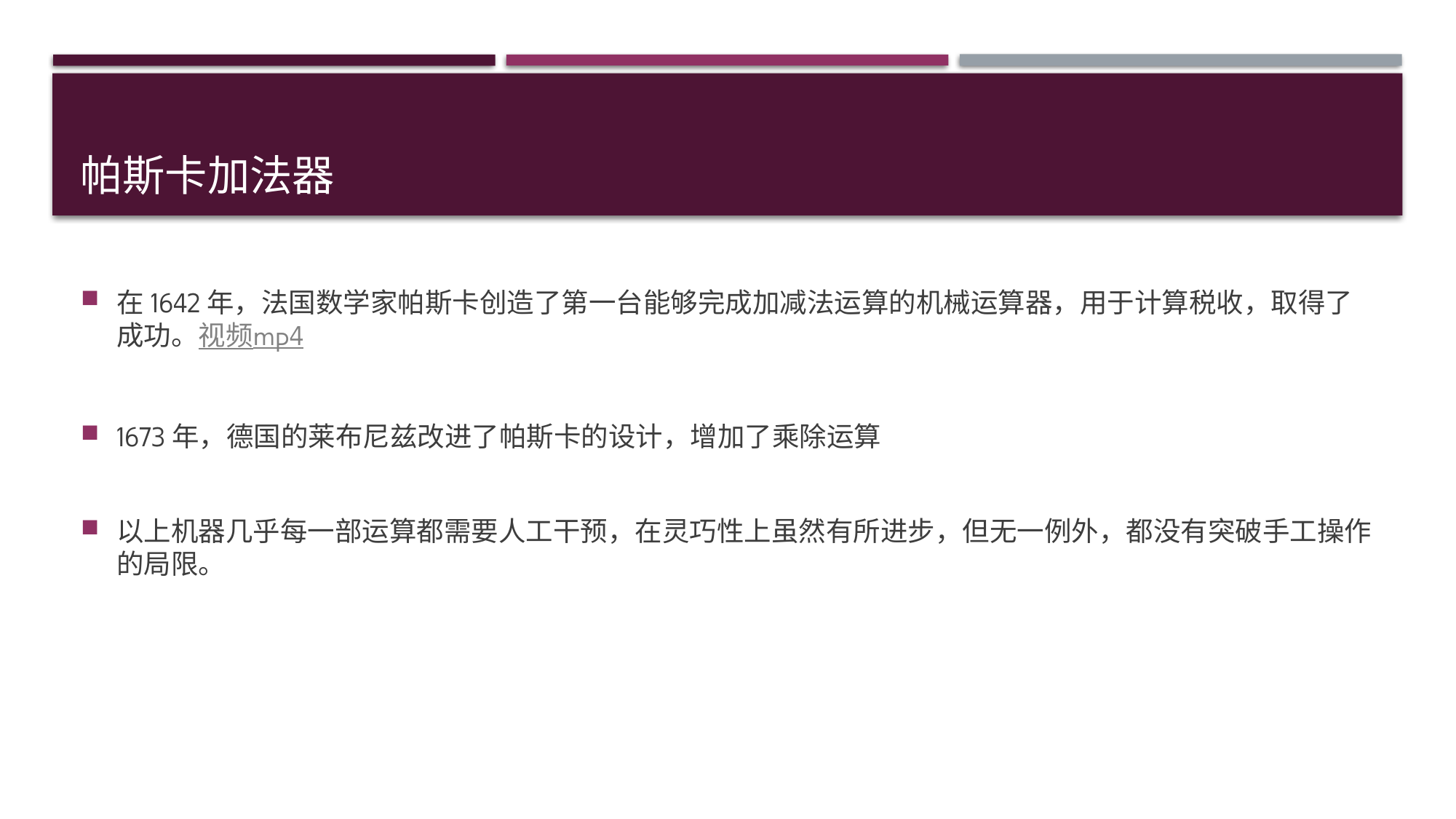

# 帕斯卡加法器
在1642年，法国数学家帕斯卡创造了第一台能够完成加减法运算的机械运算器，用于计算税收，取得了成功。视频mp4

1673年，德国的莱布尼兹改进了帕斯卡的设计，增加了乘除运算

以上机器几乎每一部运算都需要人工干预，在灵巧性上虽然有所进步，但无一例外，都没有突破手工操作的局限。